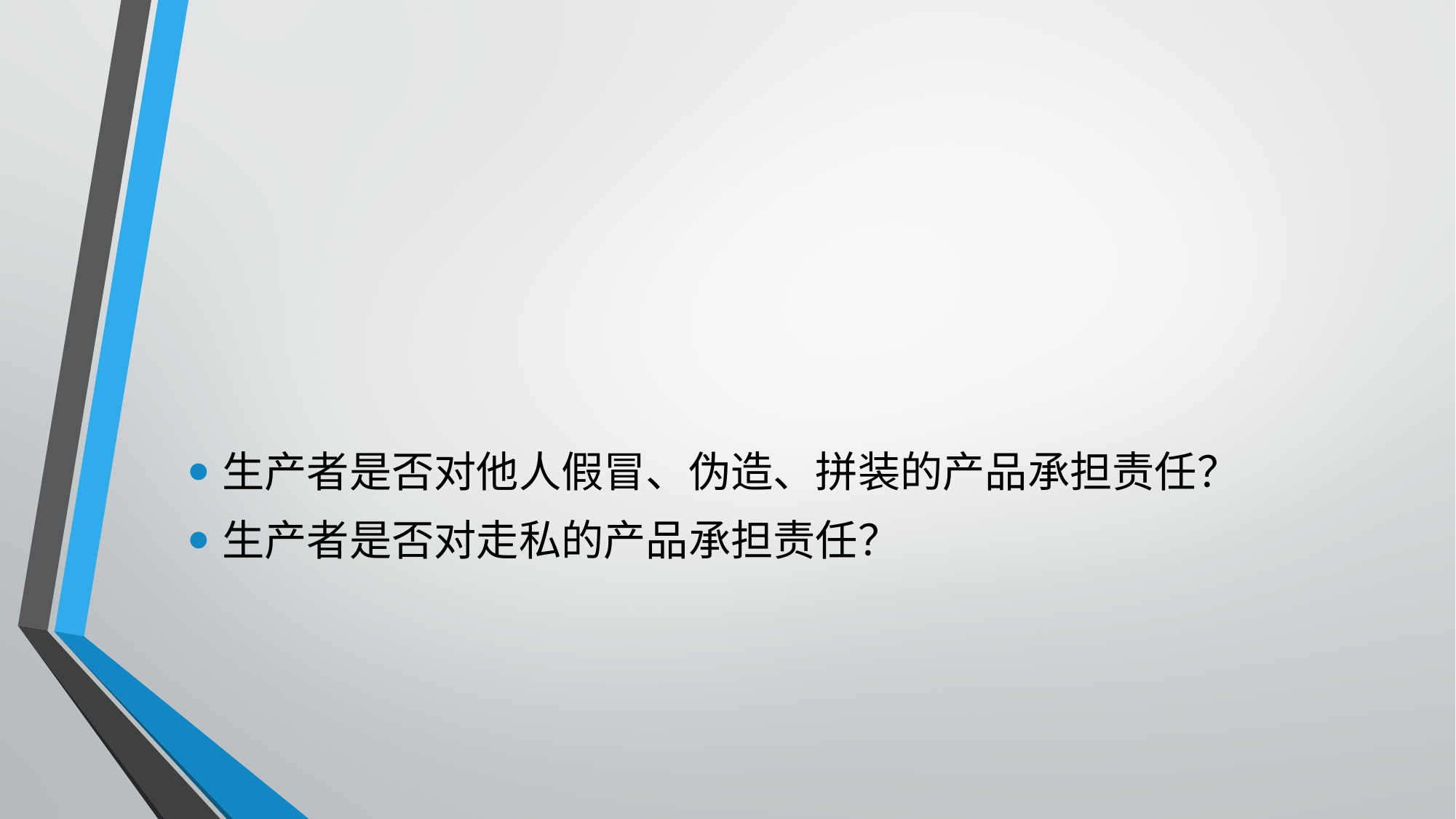

#
生产者是否对他人假冒、伪造、拼装的产品承担责任？
生产者是否对走私的产品承担责任？